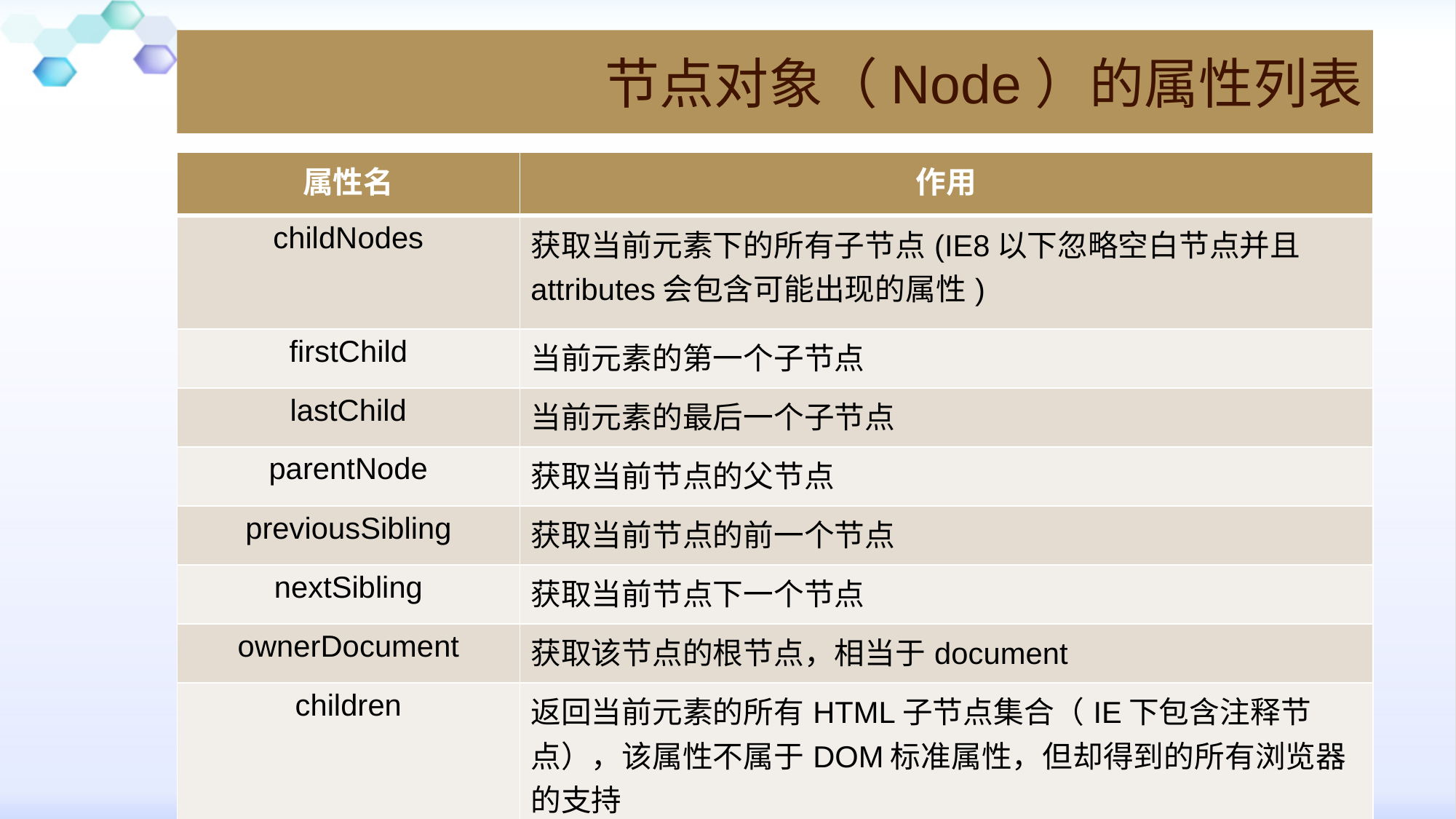

# 节点对象（Node）的属性列表
| 属性名 | 作用 |
| --- | --- |
| childNodes | 获取当前元素下的所有子节点(IE8以下忽略空白节点并且attributes会包含可能出现的属性) |
| firstChild | 当前元素的第一个子节点 |
| lastChild | 当前元素的最后一个子节点 |
| parentNode | 获取当前节点的父节点 |
| previousSibling | 获取当前节点的前一个节点 |
| nextSibling | 获取当前节点下一个节点 |
| ownerDocument | 获取该节点的根节点，相当于document |
| children | 返回当前元素的所有HTML子节点集合（IE下包含注释节点），该属性不属于DOM标准属性，但却得到的所有浏览器的支持 |